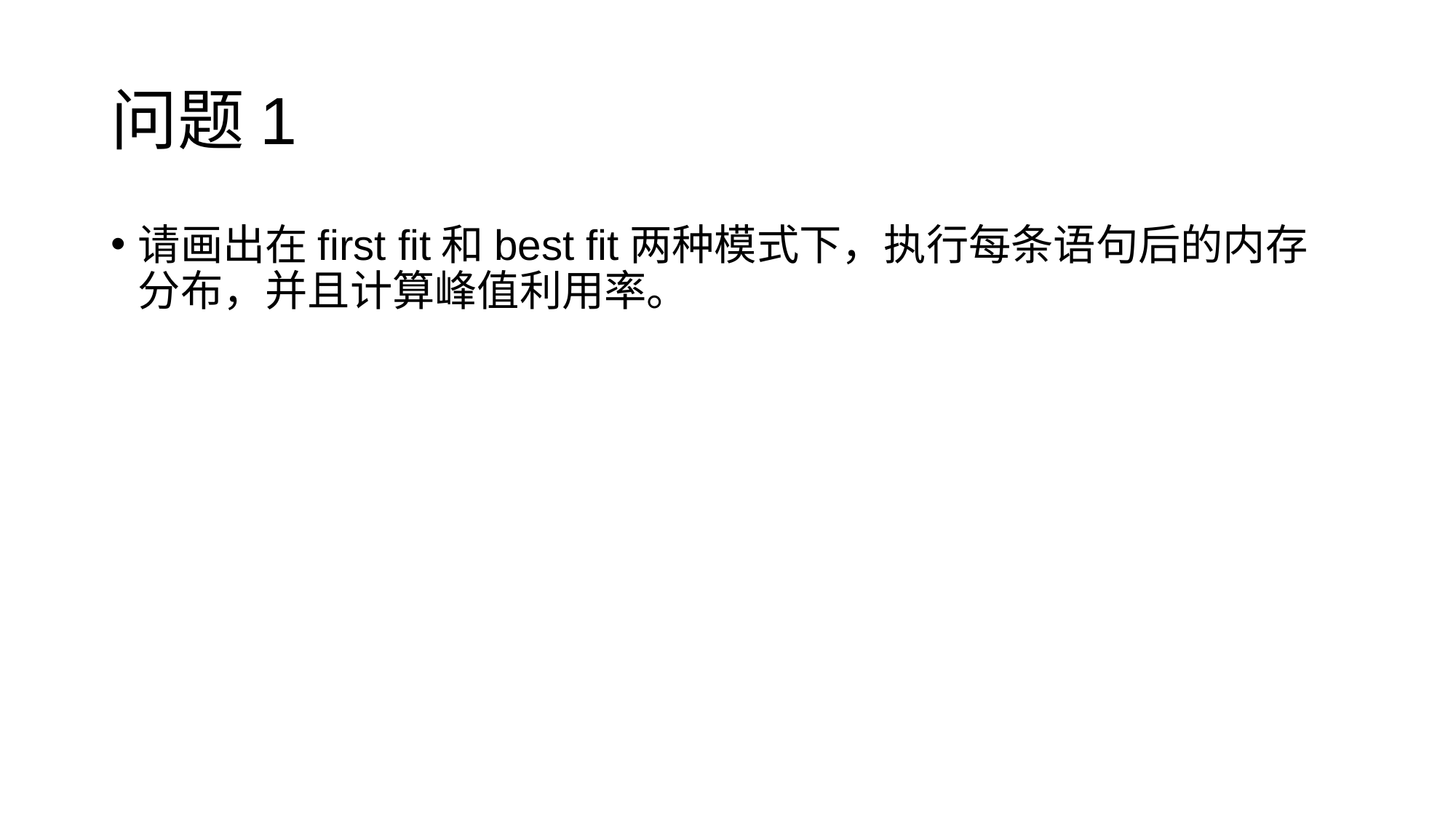

# 问题1
请画出在first fit和best fit两种模式下，执行每条语句后的内存分布，并且计算峰值利用率。